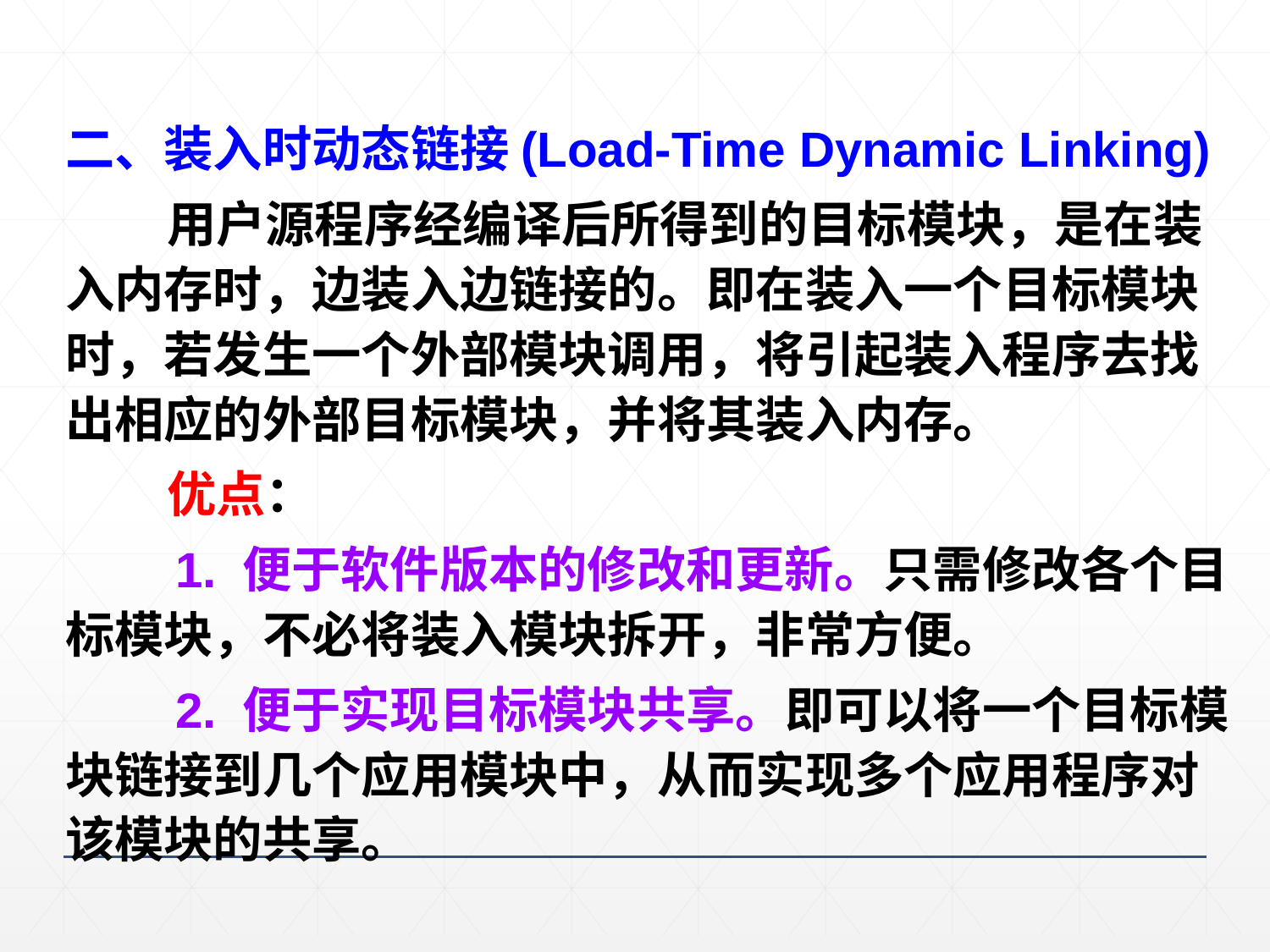

二、装入时动态链接(Load-Time Dynamic Linking)
        用户源程序经编译后所得到的目标模块，是在装入内存时，边装入边链接的。即在装入一个目标模块时，若发生一个外部模块调用，将引起装入程序去找出相应的外部目标模块，并将其装入内存。
        优点：
        1. 便于软件版本的修改和更新。只需修改各个目标模块，不必将装入模块拆开，非常方便。
        2. 便于实现目标模块共享。即可以将一个目标模块链接到几个应用模块中，从而实现多个应用程序对该模块的共享。